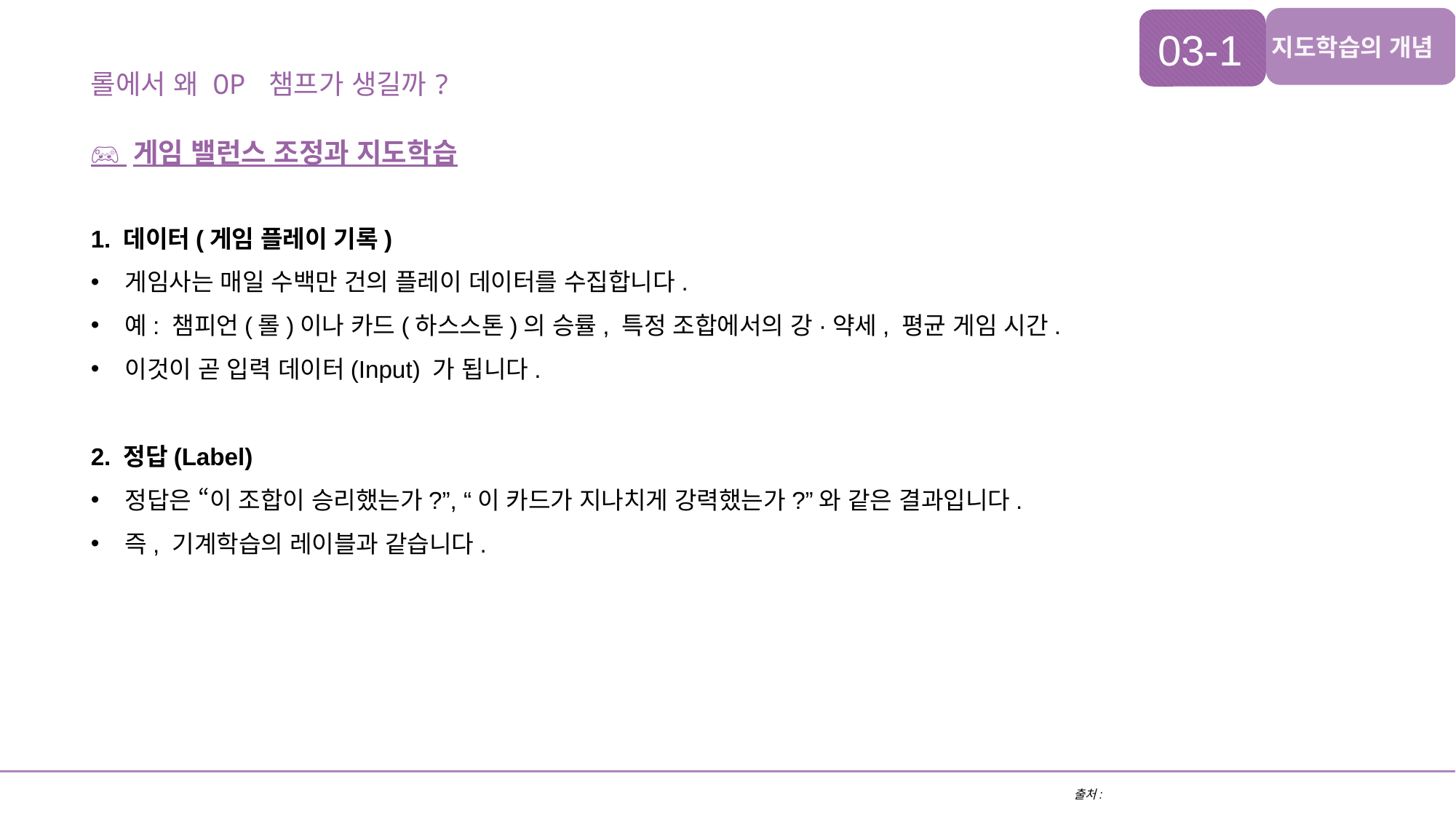

03-1
지도학습의 개념
롤에서 왜 OP 챔프가 생길까?
🎮 게임 밸런스 조정과 지도학습
1. 데이터(게임 플레이 기록)
게임사는 매일 수백만 건의 플레이 데이터를 수집합니다.
예: 챔피언(롤)이나 카드(하스스톤)의 승률, 특정 조합에서의 강·약세, 평균 게임 시간.
이것이 곧 입력 데이터(Input) 가 됩니다.

2. 정답(Label)
정답은 “이 조합이 승리했는가?”, “이 카드가 지나치게 강력했는가?”와 같은 결과입니다.
즉, 기계학습의 레이블과 같습니다.

출처: